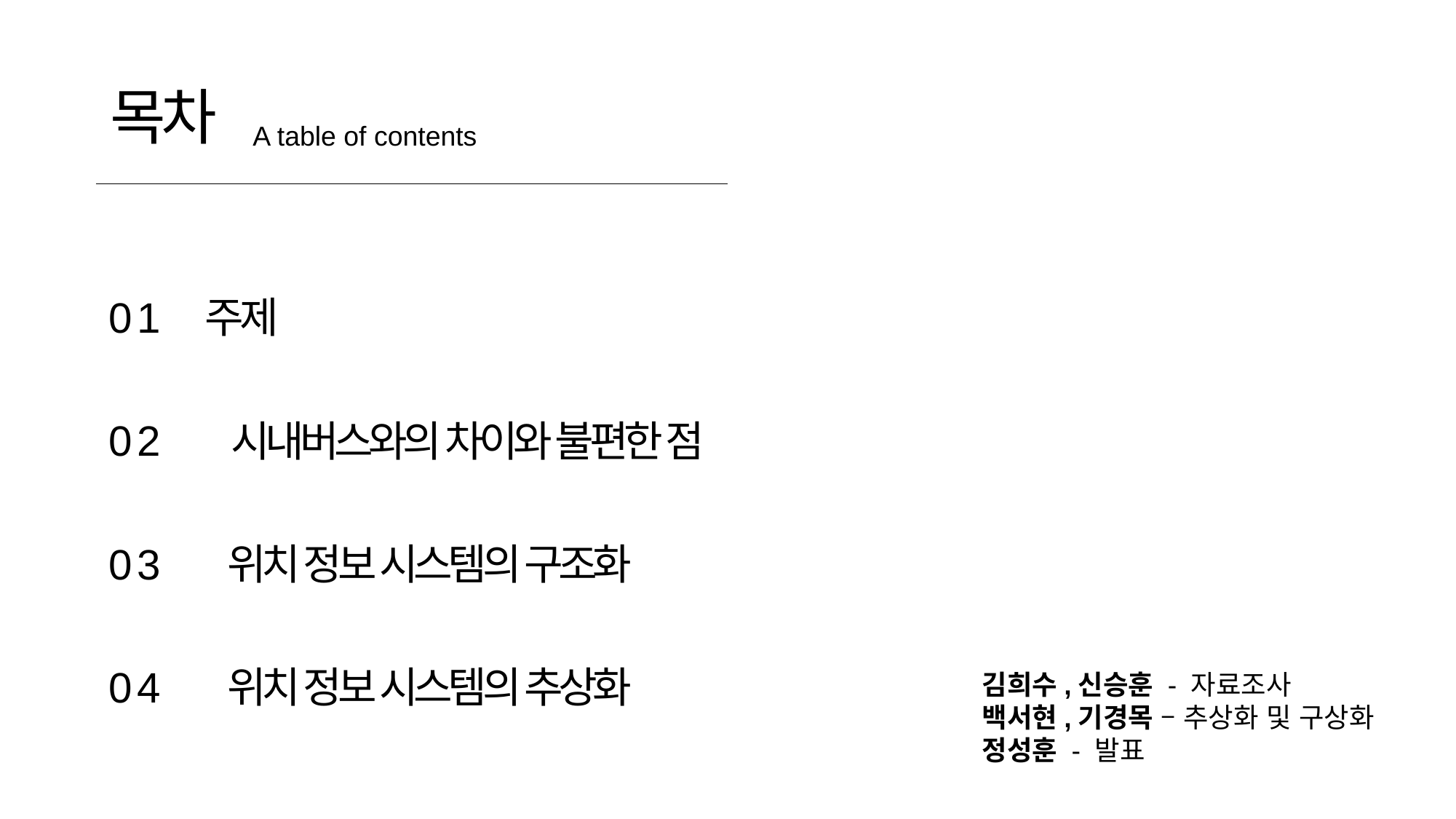

목차
A table of contents.
01
주제
02
시내버스와의 차이와 불편한 점
03
위치 정보 시스템의 구조화
04
위치 정보 시스템의 추상화
김희수,신승훈 - 자료조사
백서현,기경목 – 추상화 및 구상화
정성훈 - 발표